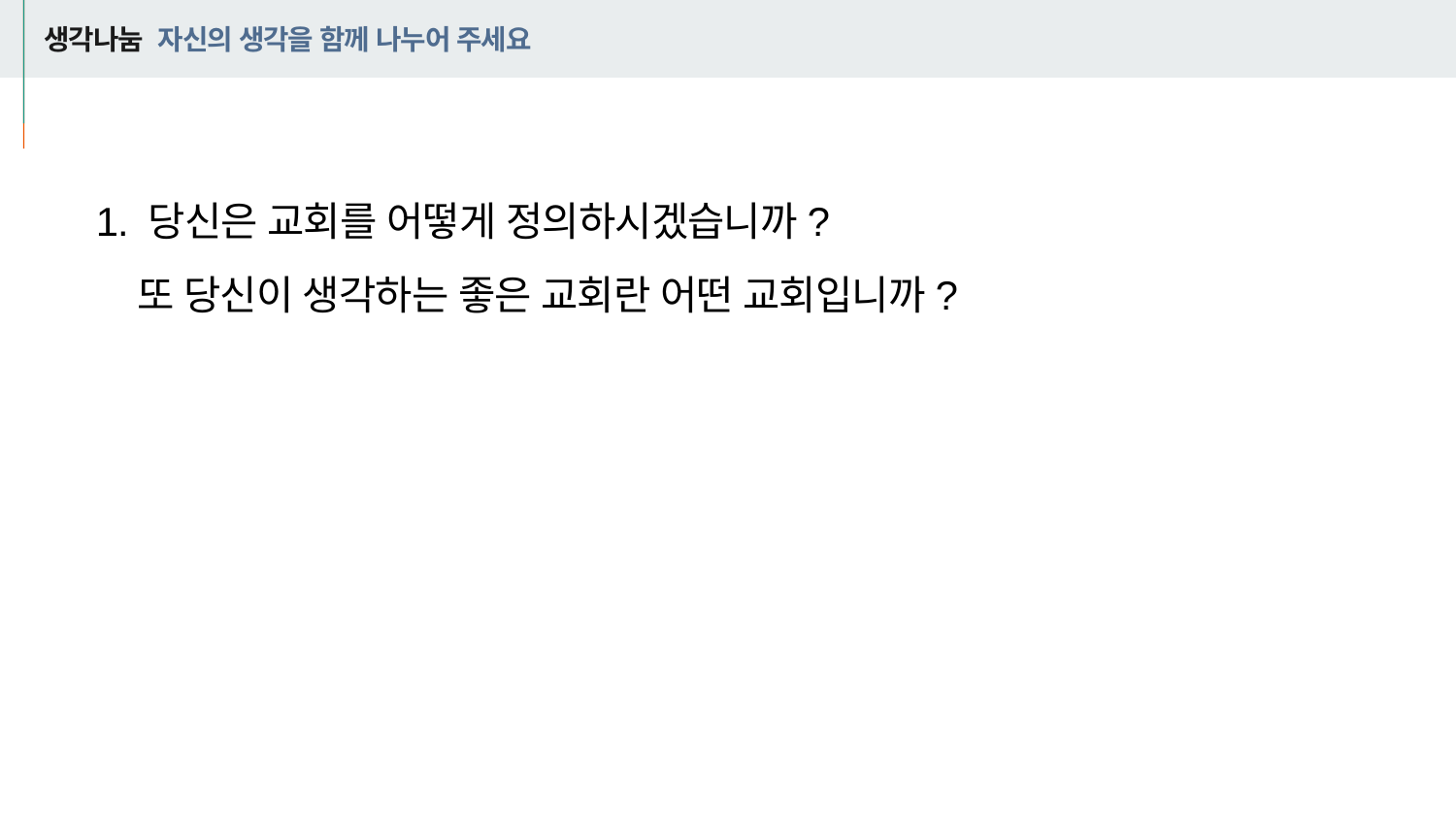

# 생각나눔  자신의 생각을 함께 나누어 주세요
1. 당신은 교회를 어떻게 정의하시겠습니까?
   또 당신이 생각하는 좋은 교회란 어떤 교회입니까?